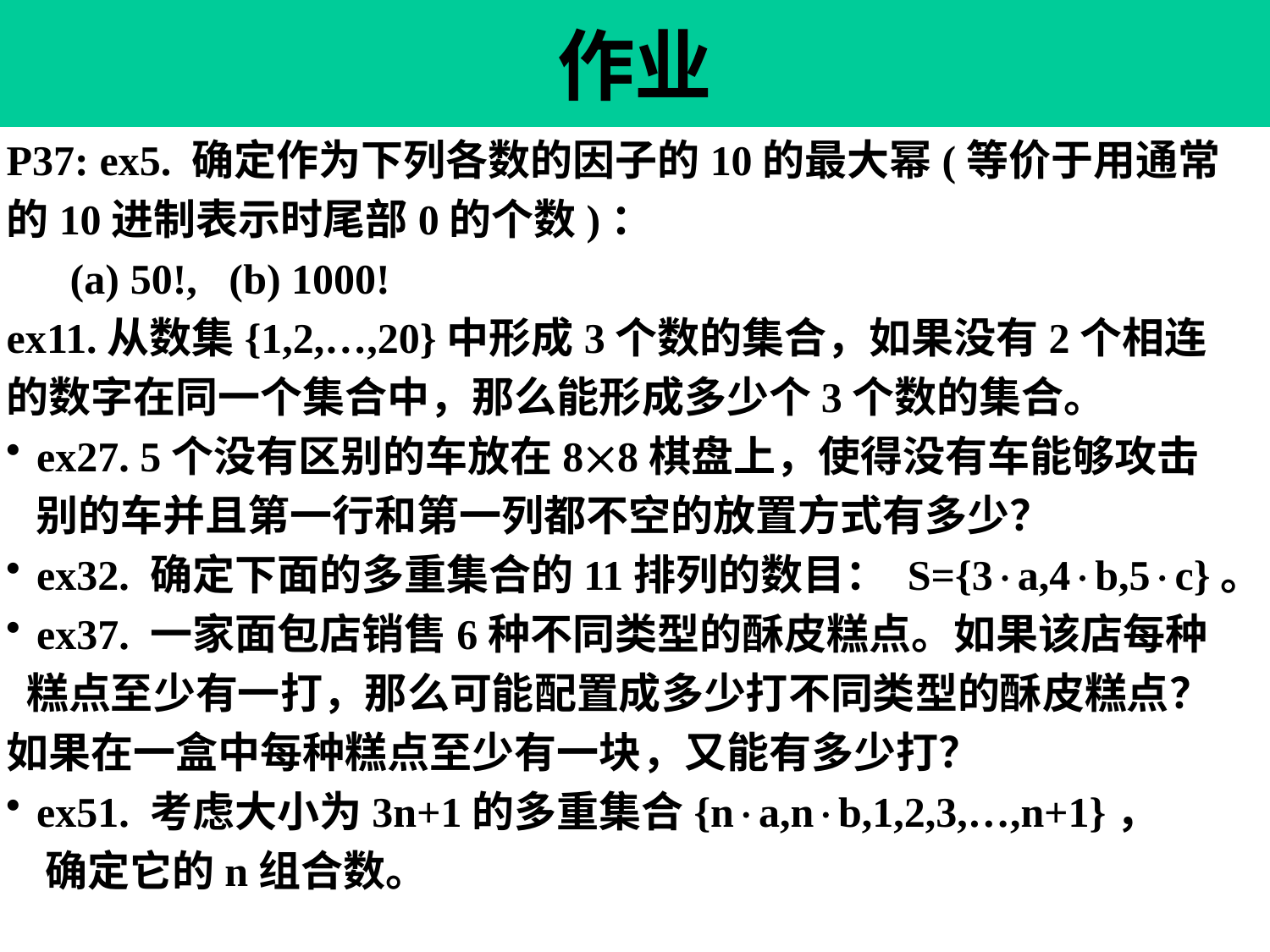

# 作业
P37: ex5. 确定作为下列各数的因子的10的最大幂(等价于用通常
的10进制表示时尾部0的个数)：
      (a) 50!,   (b) 1000!
ex11.从数集{1,2,…,20}中形成3个数的集合，如果没有2个相连
的数字在同一个集合中，那么能形成多少个3个数的集合。
ex27. 5个没有区别的车放在8×8棋盘上，使得没有车能够攻击
  别的车并且第一行和第一列都不空的放置方式有多少？
ex32. 确定下面的多重集合的11排列的数目： S={3⋅a,4⋅b,5⋅c}。
ex37. 一家面包店销售6种不同类型的酥皮糕点。如果该店每种
 糕点至少有一打，那么可能配置成多少打不同类型的酥皮糕点？
如果在一盒中每种糕点至少有一块，又能有多少打？
ex51. 考虑大小为3n+1的多重集合{n⋅a,n⋅b,1,2,3,…,n+1}，
   确定它的n组合数。